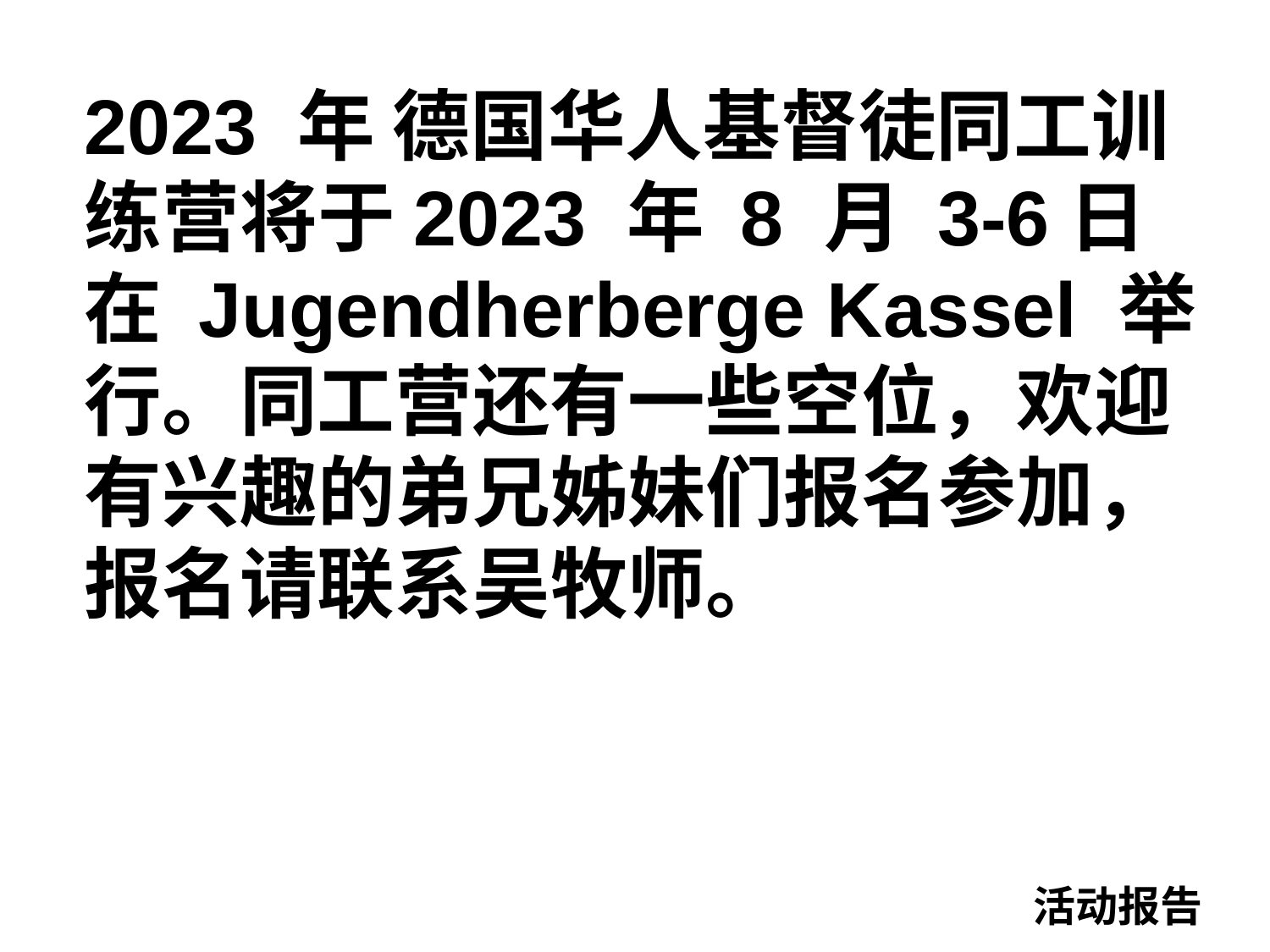

2023 年 德国华人基督徒同工训练营将于2023 年 8 月 3-6日在 Jugendherberge Kassel 举行。同工营还有一些空位，欢迎有兴趣的弟兄姊妹们报名参加，报名请联系吴牧师。
活动报告